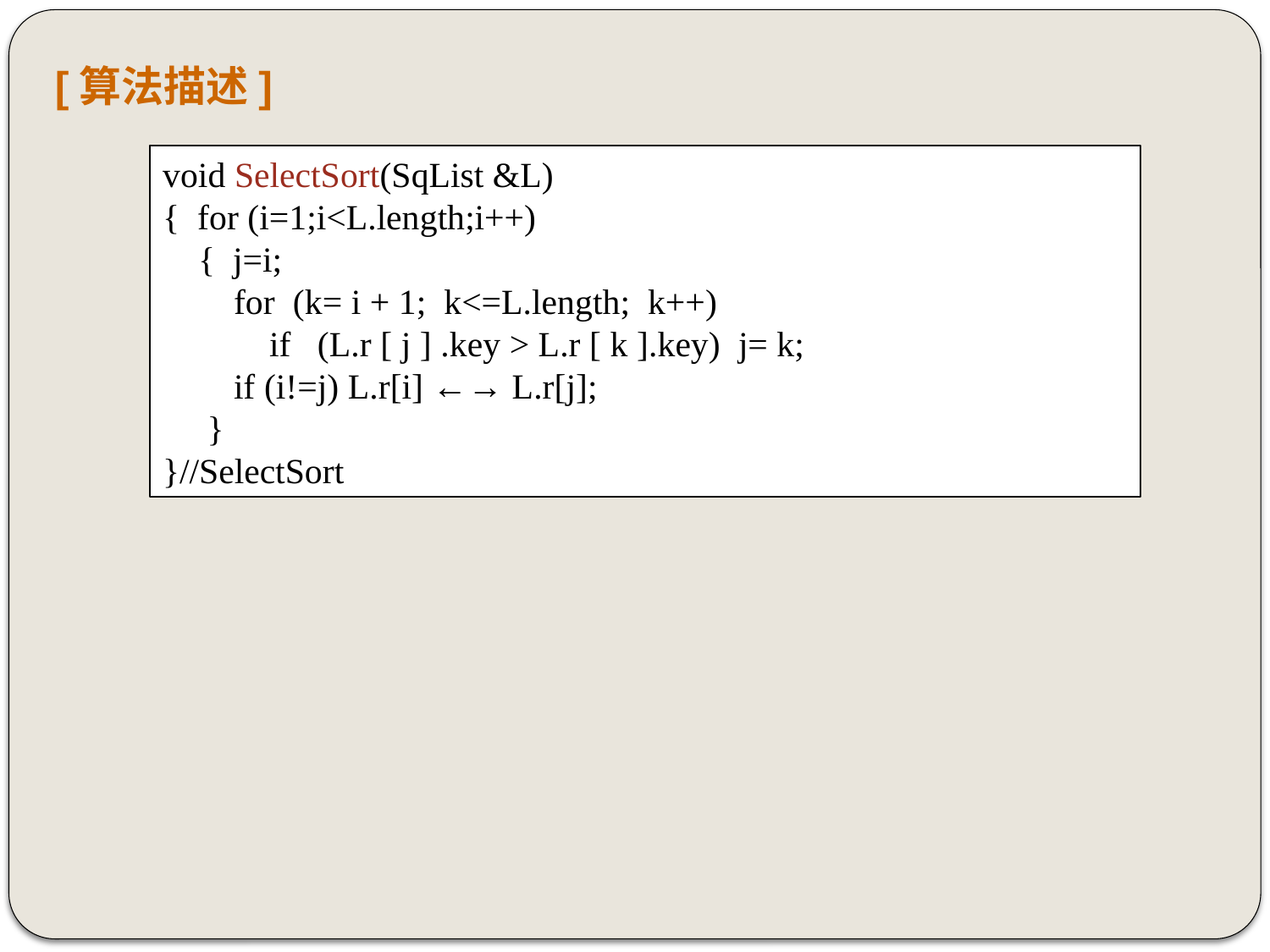

[算法描述]
void SelectSort(SqList &L)
{  for (i=1;i<L.length;i++)
    {  j=i;
        for  (k= i + 1;  k<=L.length;  k++)
            if   (L.r [ j ] .key > L.r [ k ].key)  j= k;
        if (i!=j) L.r[i] ←→ L.r[j];
     }
}//SelectSort